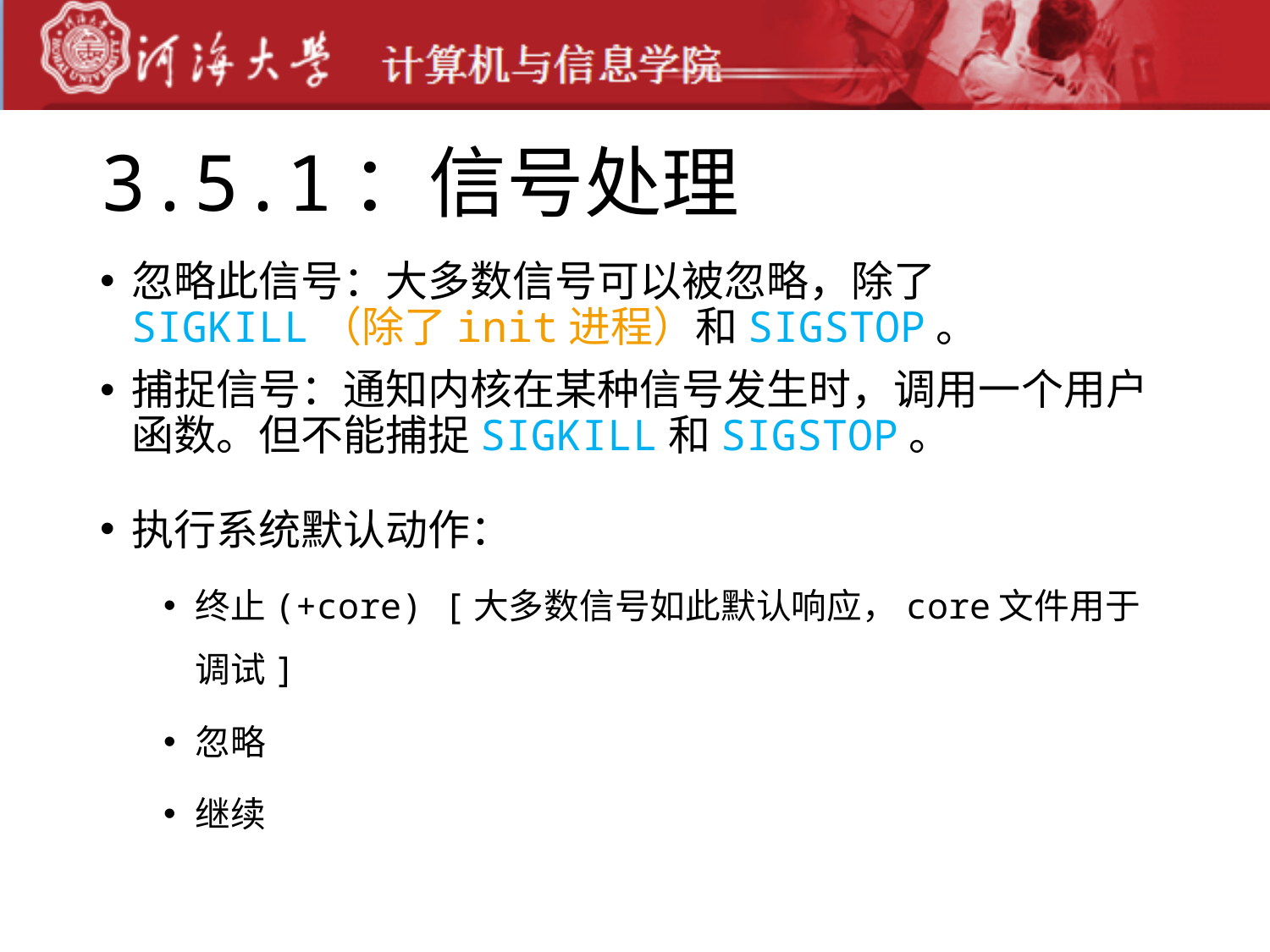

# 3.5.1：信号处理
忽略此信号：大多数信号可以被忽略，除了SIGKILL（除了init进程）和SIGSTOP。
捕捉信号：通知内核在某种信号发生时，调用一个用户函数。但不能捕捉SIGKILL和SIGSTOP。
执行系统默认动作：
终止(+core) [大多数信号如此默认响应，core文件用于调试]
忽略
继续